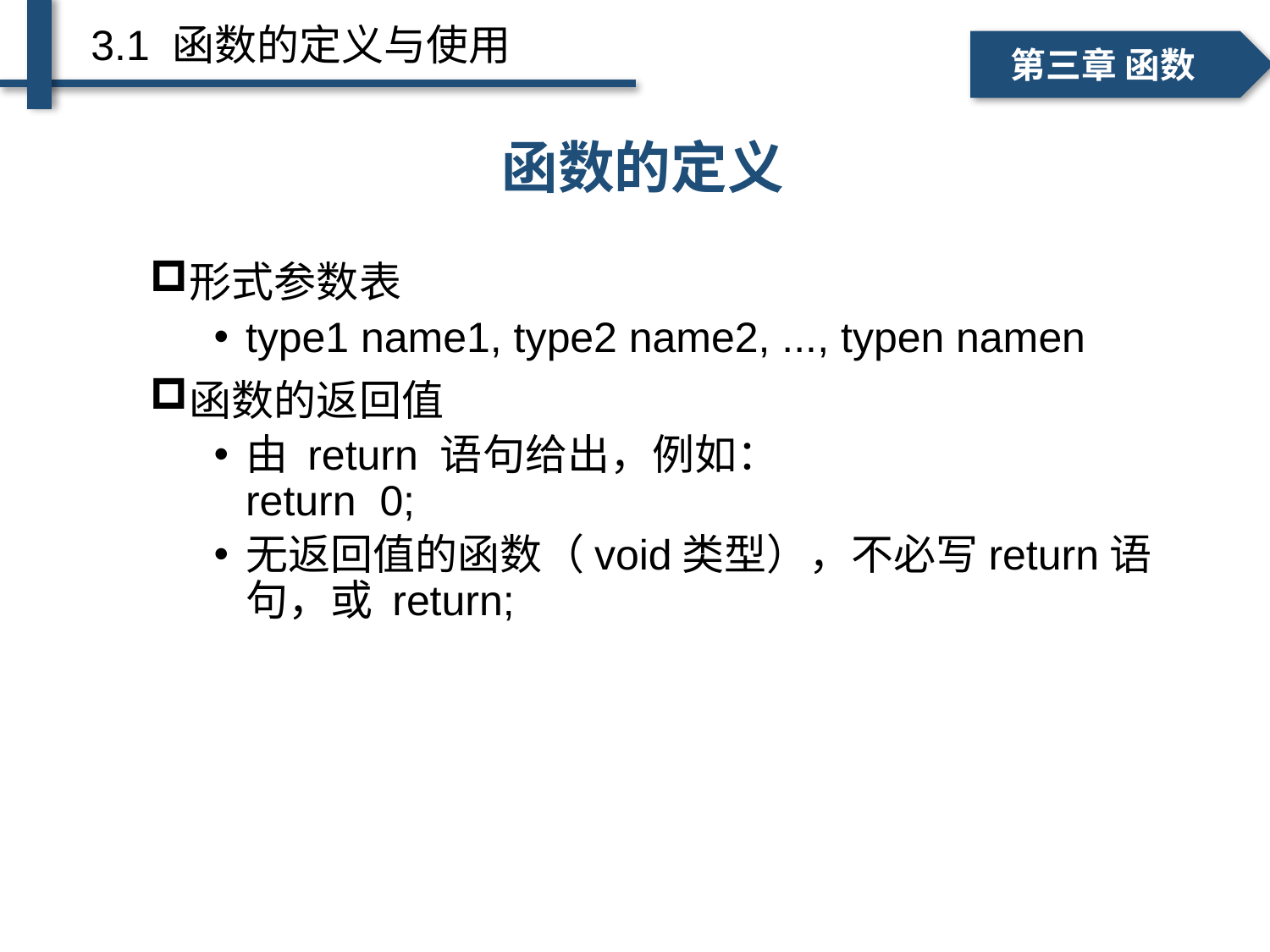

3.1 函数的定义与使用
一、个人简介
二、学术成绩

第三章 函数

函数的定义
形式参数表
type1 name1, type2 name2, ..., typen namen
函数的返回值
由 return 语句给出，例如：
return  0;
无返回值的函数（void类型），不必写return语句，或 return;
5